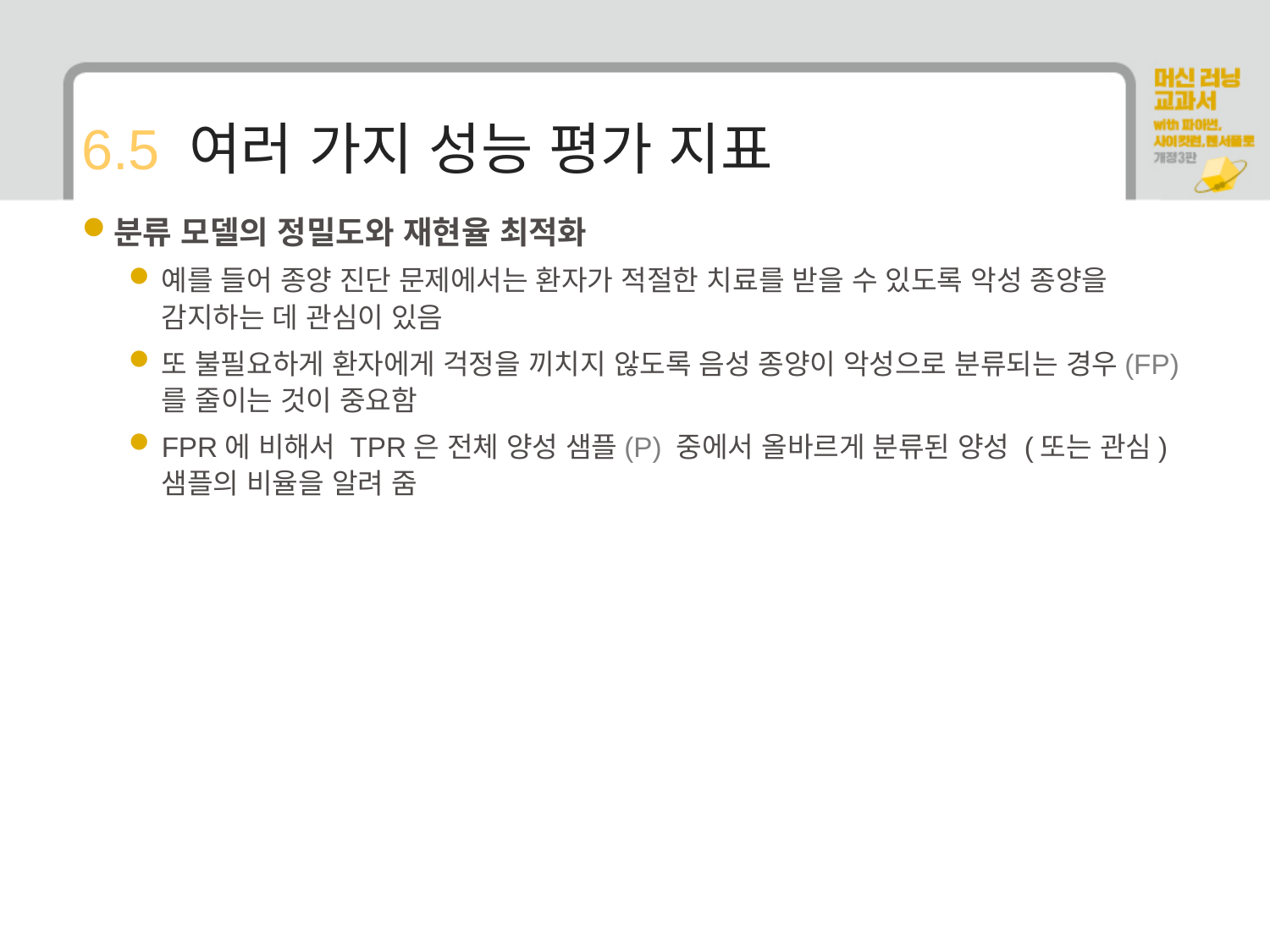

# 6.5 여러 가지 성능 평가 지표
분류 모델의 정밀도와 재현율 최적화
예를 들어 종양 진단 문제에서는 환자가 적절한 치료를 받을 수 있도록 악성 종양을 감지하는 데 관심이 있음
또 불필요하게 환자에게 걱정을 끼치지 않도록 음성 종양이 악성으로 분류되는 경우(FP)를 줄이는 것이 중요함
FPR에 비해서 TPR은 전체 양성 샘플(P) 중에서 올바르게 분류된 양성 (또는 관심) 샘플의 비율을 알려 줌